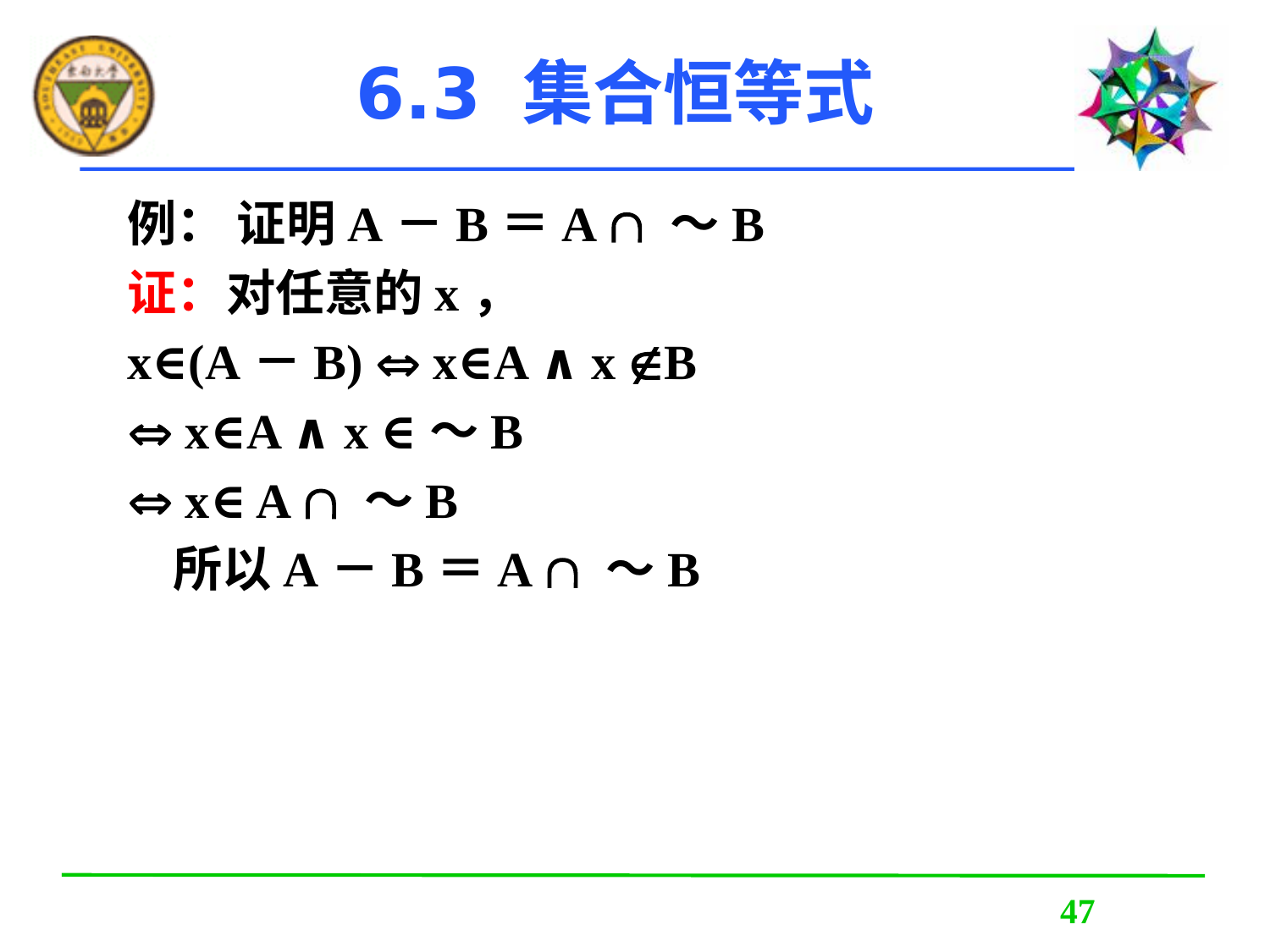

# 6.3 集合恒等式
例： 证明A－B＝A ∩ ～B
证：对任意的x，
x∈(A－B) ⇔ x∈A ∧ x ∉B
⇔ x∈A ∧ x ∈～B
⇔ x∈ A ∩ ～B
   所以A－B＝A ∩ ～B